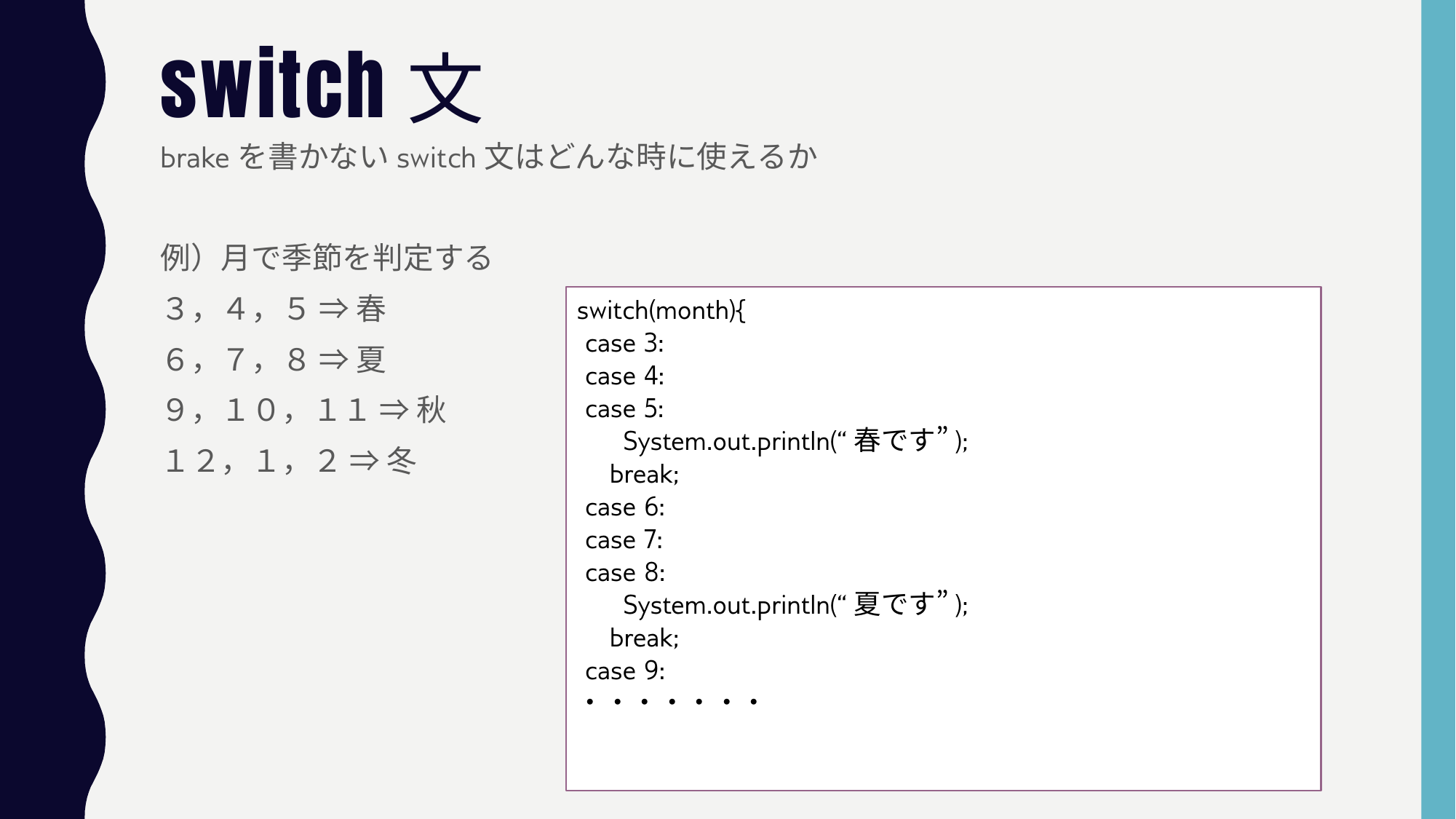

# switch文
brakeを書かないswitch文はどんな時に使えるか

例）月で季節を判定する
３，４，５ ⇒ 春
６，７，８ ⇒ 夏
９，１０，１１ ⇒ 秋
１２，１，２ ⇒ 冬

switch(month){
 case 3:
 case 4:
 case 5:
 　System.out.println(“春です”);
    break;
 case 6:
 case 7:
 case 8:
 　System.out.println(“夏です”);
    break;
 case 9:
・・・・・・・